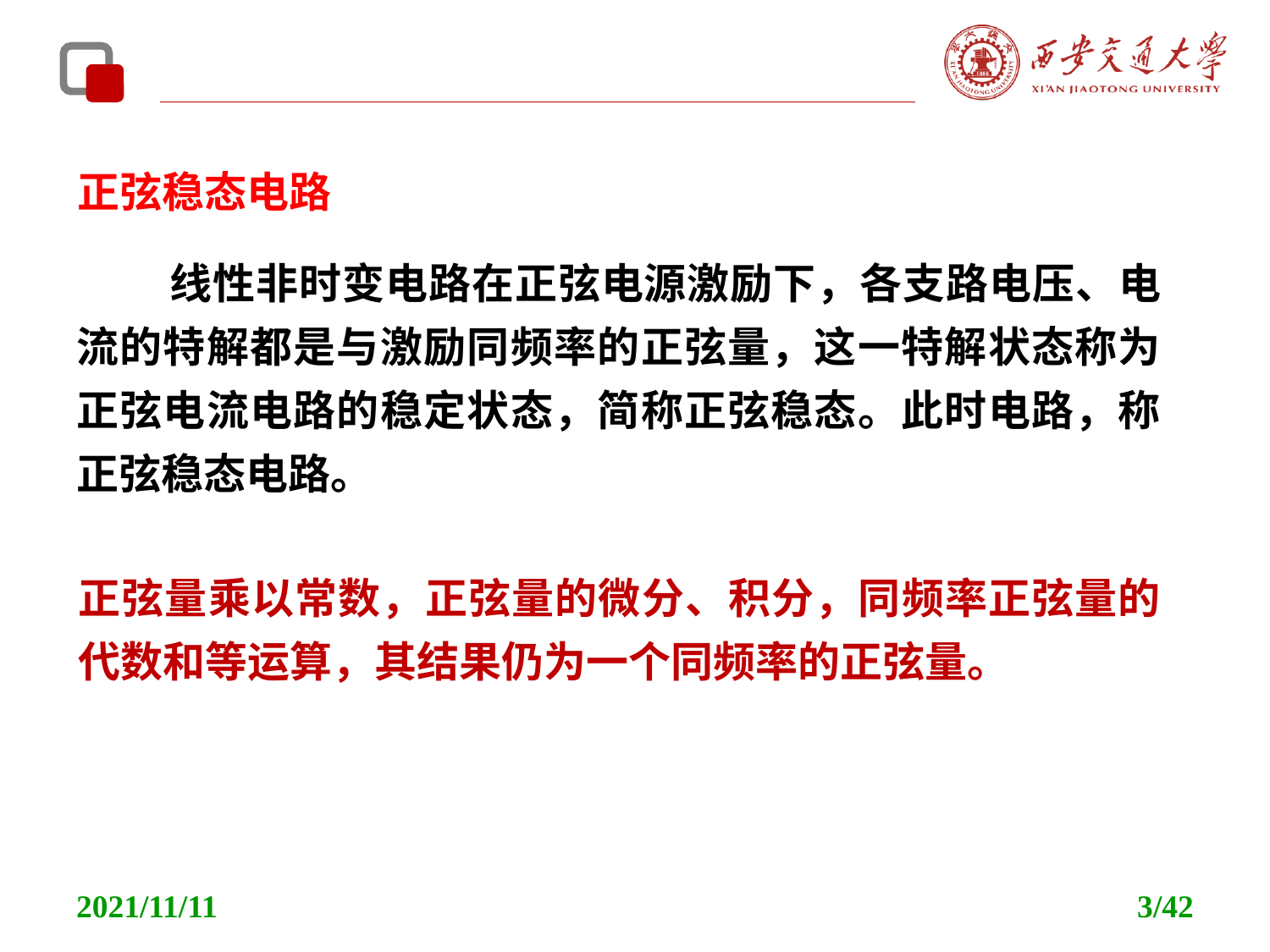

正弦稳态电路
        线性非时变电路在正弦电源激励下，各支路电压、电流的特解都是与激励同频率的正弦量，这一特解状态称为正弦电流电路的稳定状态，简称正弦稳态。此时电路，称正弦稳态电路。
正弦量乘以常数，正弦量的微分、积分，同频率正弦量的代数和等运算，其结果仍为一个同频率的正弦量。
2021/11/11
3/42